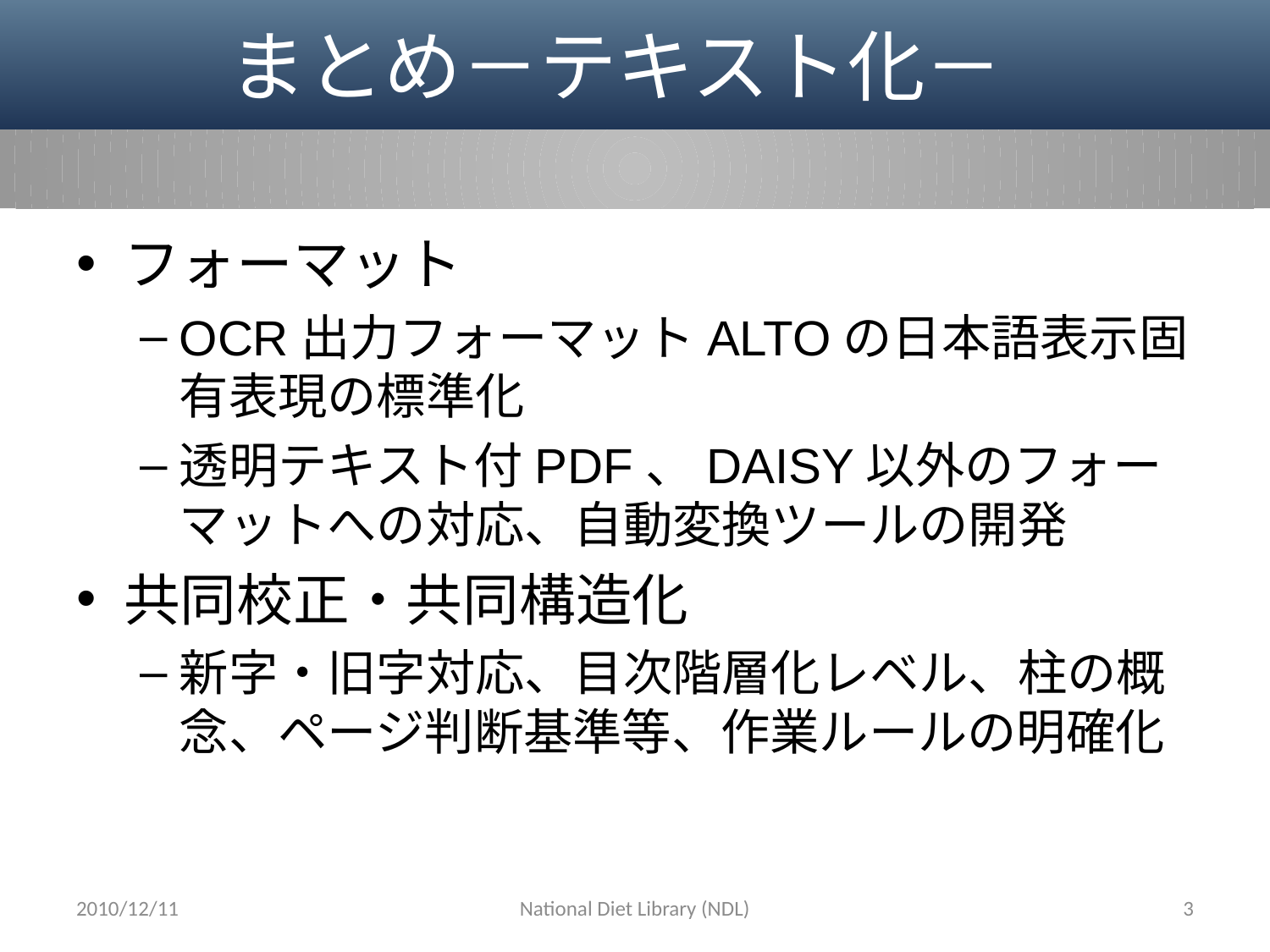

# まとめ－テキスト化－
フォーマット
OCR出力フォーマットALTOの日本語表示固有表現の標準化
透明テキスト付PDF、DAISY以外のフォーマットへの対応、自動変換ツールの開発
共同校正・共同構造化
新字・旧字対応、目次階層化レベル、柱の概念、ページ判断基準等、作業ルールの明確化

2010/12/11
National Diet Library (NDL)
3